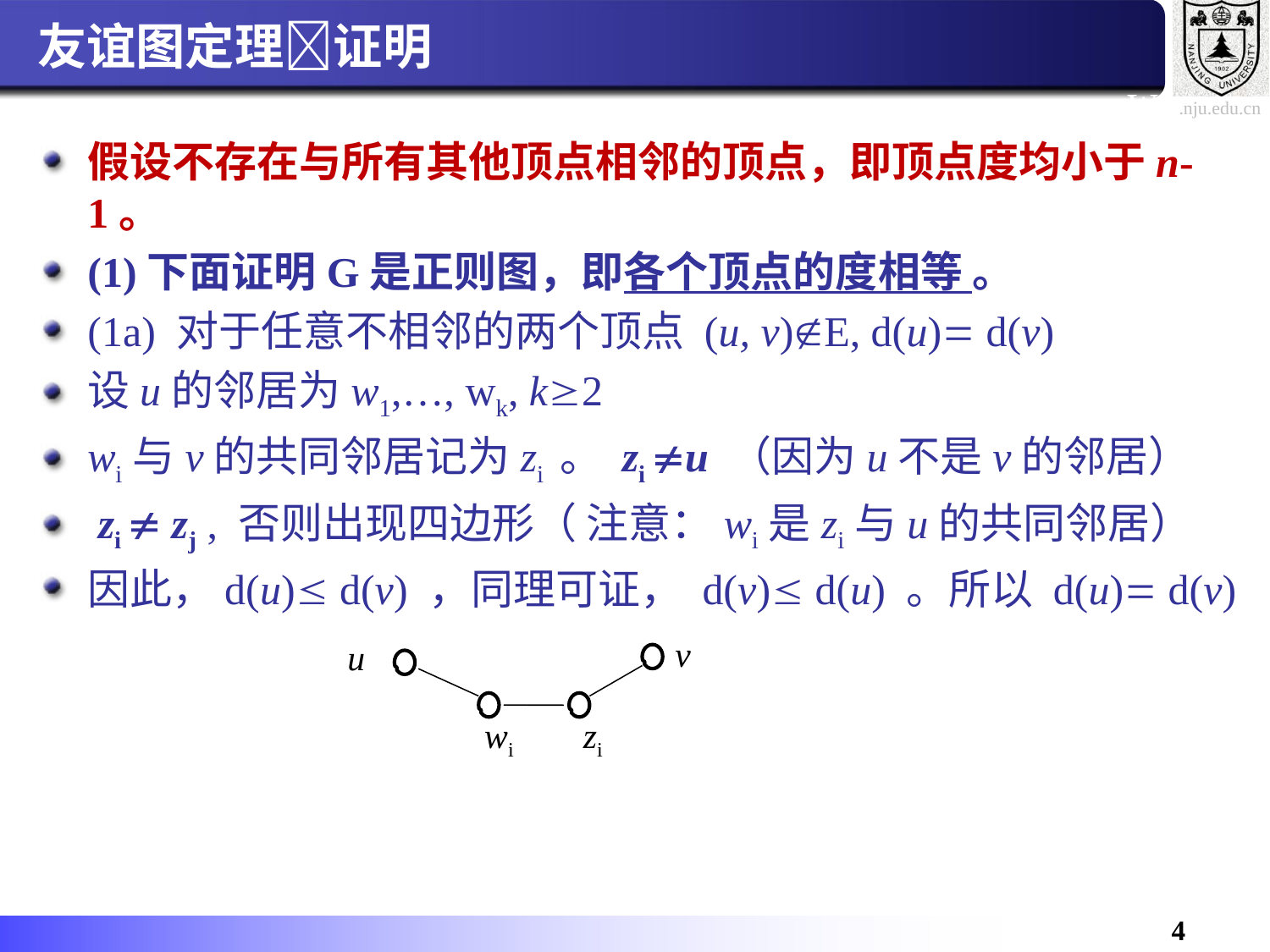

# 友谊图定理−证明
假设不存在与所有其他顶点相邻的顶点，即顶点度均小于n-1。
(1)下面证明G是正则图，即各个顶点的度相等 。
(1a) 对于任意不相邻的两个顶点 (u, v)∉E, d(u)= d(v)
设u的邻居为w1,…, wk, k≥2
wi与v的共同邻居记为zi 。 zi ≠u （因为u不是v的邻居）
 zi ≠ zj , 否则出现四边形（ 注意：wi是zi与u的共同邻居）
因此，d(u)≤ d(v) ，同理可证， d(v)≤ d(u) 。所以 d(u)= d(v)
v
u

wi
zi